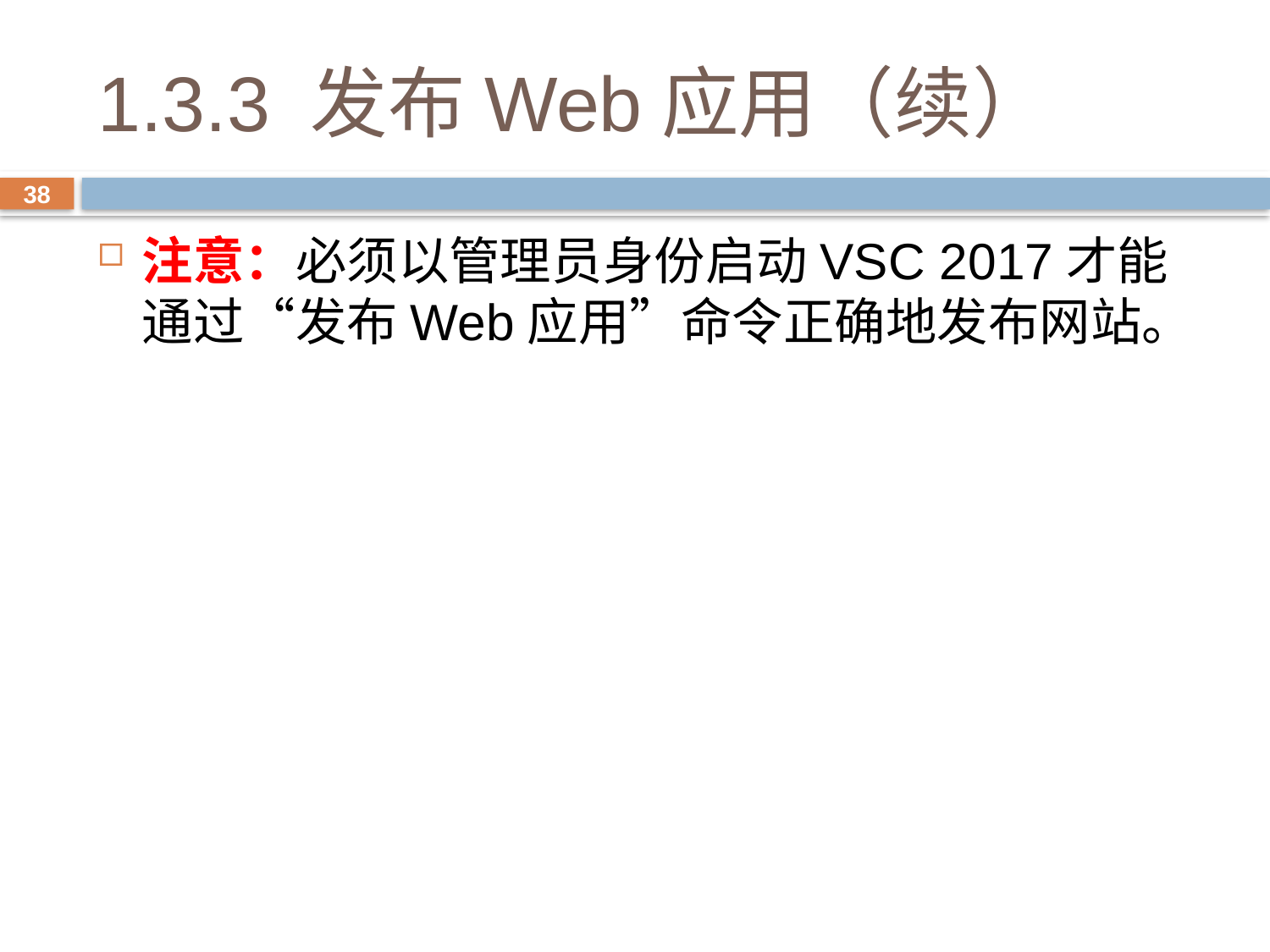

# 1.3.3 发布Web应用（续）
38
注意：必须以管理员身份启动VSC 2017才能通过“发布Web应用”命令正确地发布网站。